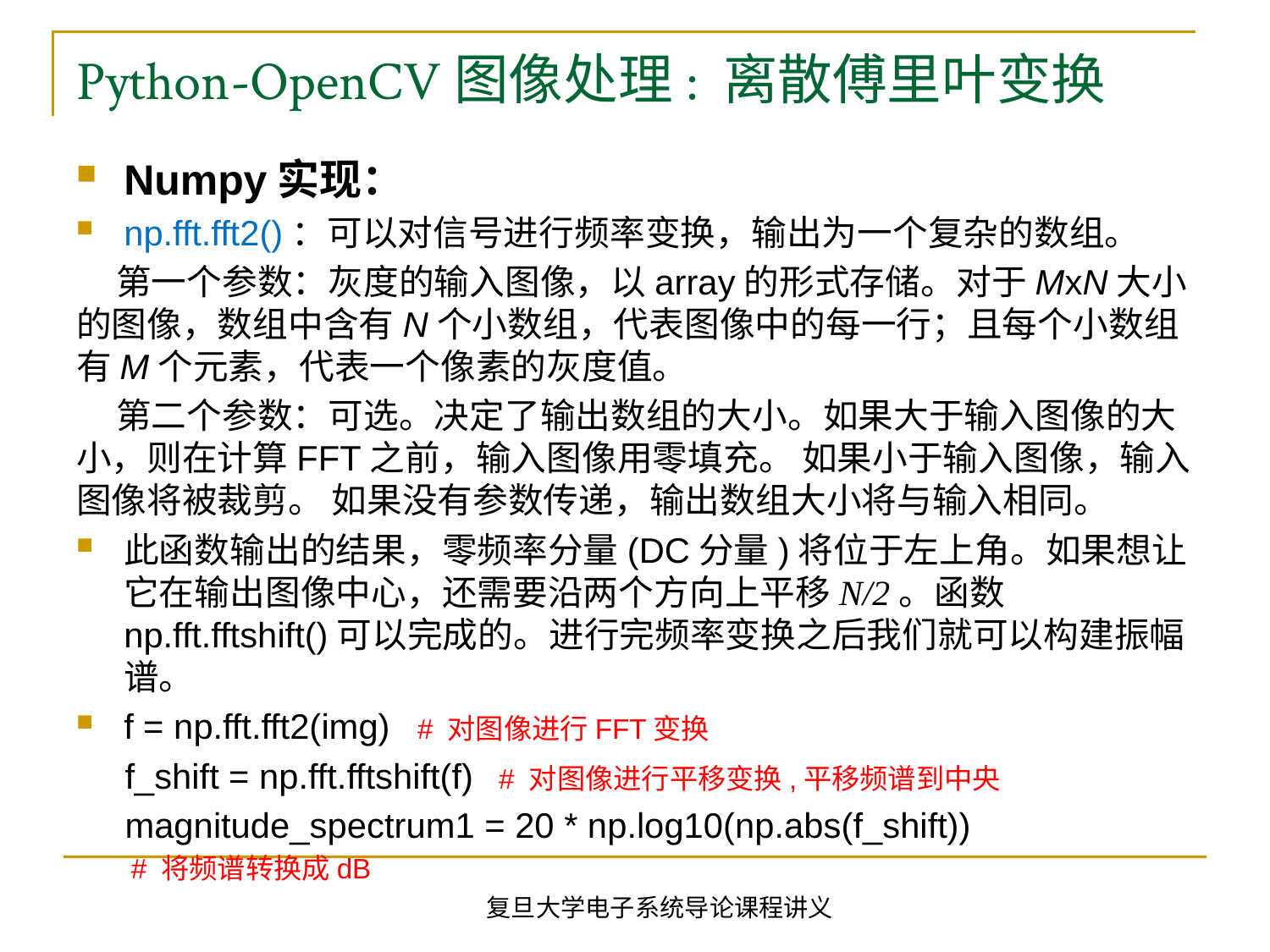

# Python-OpenCV图像处理: 离散傅里叶变换
Numpy实现：
np.fft.fft2()：可以对信号进行频率变换，输出为一个复杂的数组。
    第一个参数：灰度的输入图像，以array的形式存储。对于MxN大小的图像，数组中含有N个小数组，代表图像中的每一行；且每个小数组有M个元素，代表一个像素的灰度值。
    第二个参数：可选。决定了输出数组的大小。如果大于输入图像的大小，则在计算FFT之前，输入图像用零填充。 如果小于输入图像，输入图像将被裁剪。 如果没有参数传递，输出数组大小将与输入相同。
此函数输出的结果，零频率分量(DC分量)将位于左上角。如果想让它在输出图像中心，还需要沿两个方向上平移N/2。函数np.fft.fftshift()可以完成的。进行完频率变换之后我们就可以构建振幅谱。
f = np.fft.fft2(img)   # 对图像进行FFT变换
     f_shift = np.fft.fftshift(f)   # 对图像进行平移变换,平移频谱到中央
     magnitude_spectrum1 = 20 * np.log10(np.abs(f_shift))
       # 将频谱转换成dB